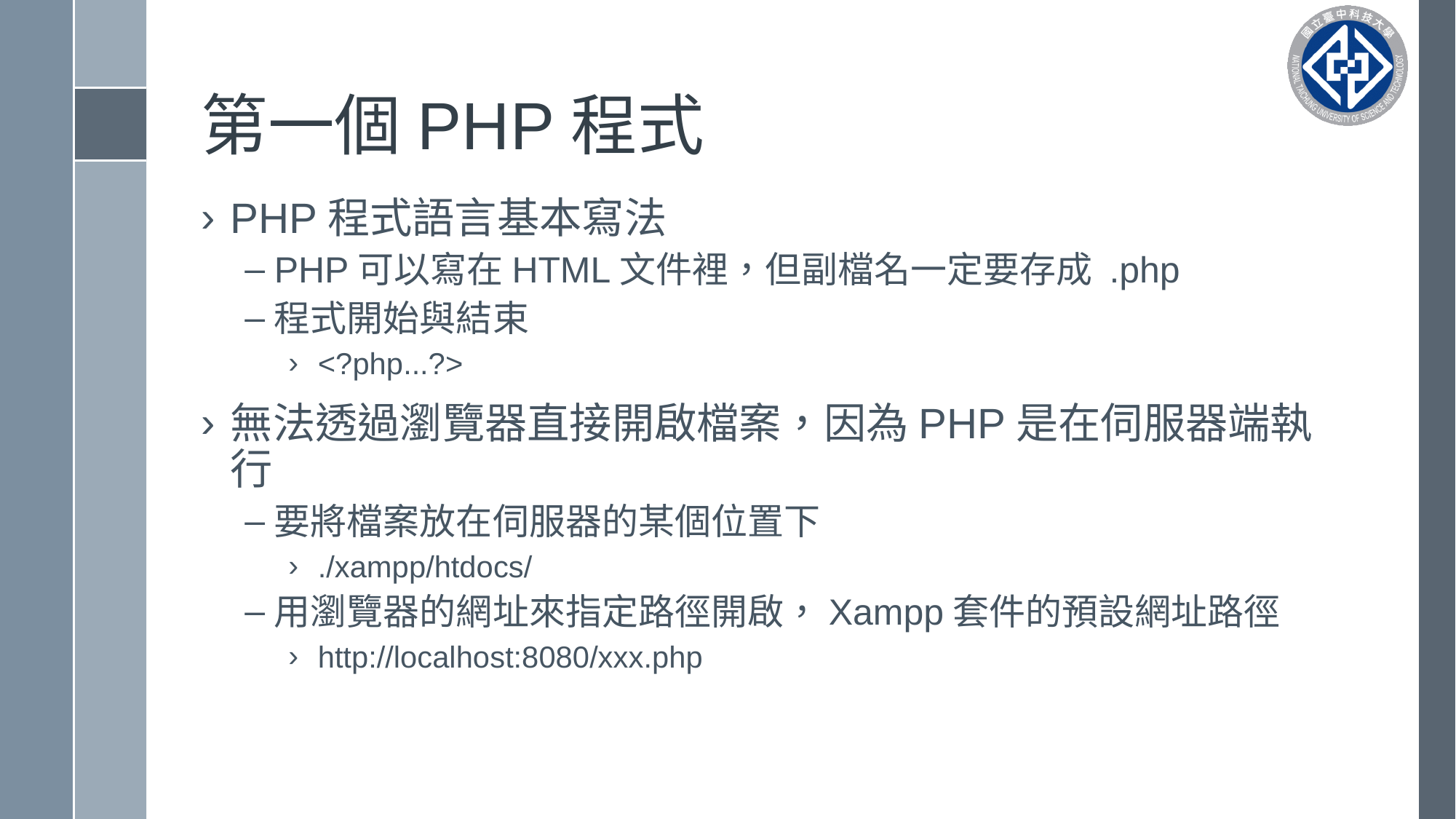

# 第一個PHP程式
PHP程式語言基本寫法
PHP可以寫在HTML文件裡，但副檔名一定要存成 .php
程式開始與結束
<?php...?>
無法透過瀏覽器直接開啟檔案，因為PHP是在伺服器端執行
要將檔案放在伺服器的某個位置下
./xampp/htdocs/
用瀏覽器的網址來指定路徑開啟，Xampp套件的預設網址路徑
http://localhost:8080/xxx.php